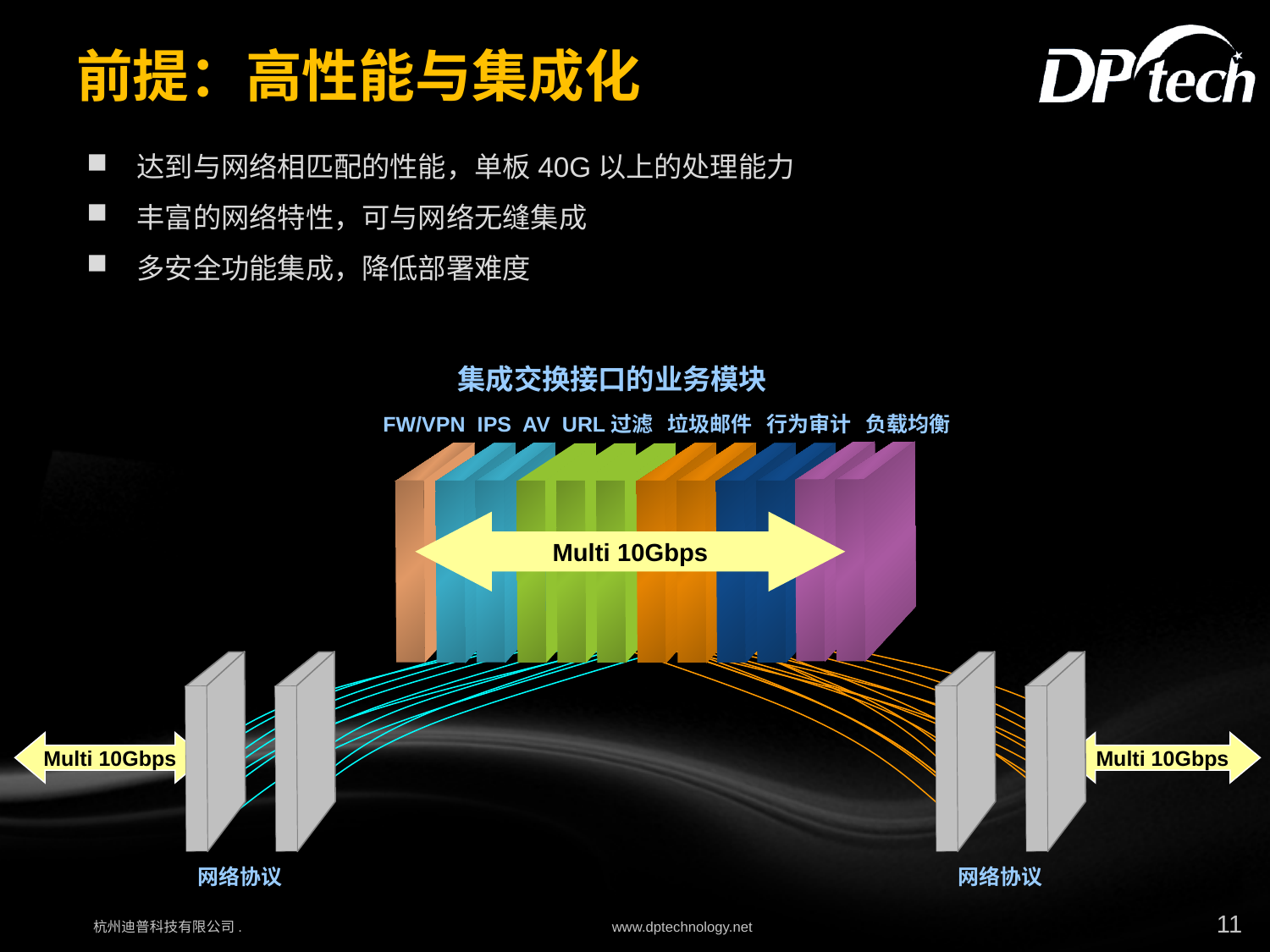

# 前提：高性能与集成化
达到与网络相匹配的性能，单板40G以上的处理能力
丰富的网络特性，可与网络无缝集成
多安全功能集成，降低部署难度
集成交换接口的业务模块
FW/VPN  IPS  AV  URL过滤   垃圾邮件   行为审计   负载均衡

Multi 10Gbps

Multi 10Gbps
Multi 10Gbps
网络协议
网络协议